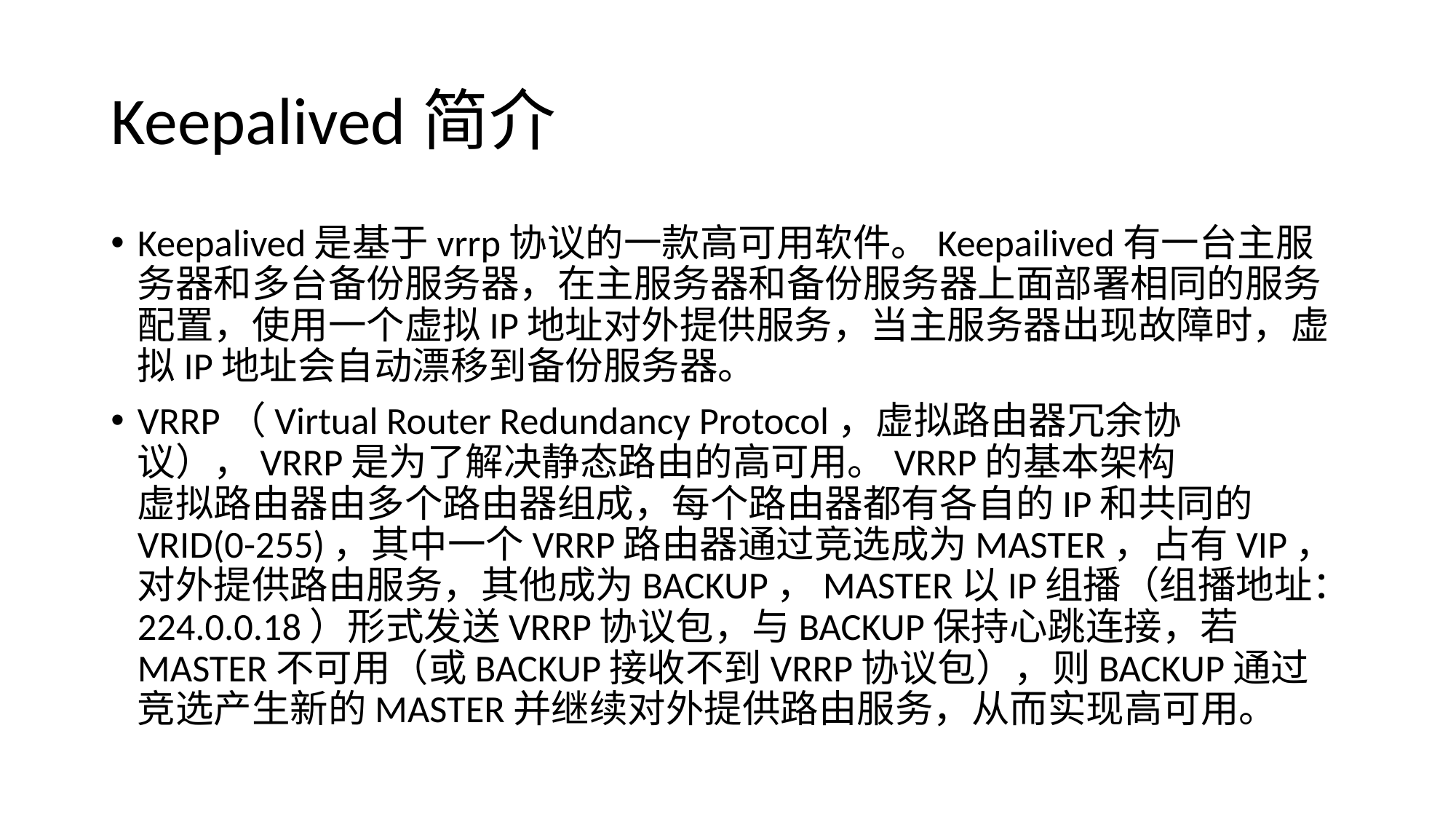

# Keepalived简介
Keepalived是基于vrrp协议的一款高可用软件。Keepailived有一台主服务器和多台备份服务器，在主服务器和备份服务器上面部署相同的服务配置，使用一个虚拟IP地址对外提供服务，当主服务器出现故障时，虚拟IP地址会自动漂移到备份服务器。
VRRP（Virtual Router Redundancy Protocol，虚拟路由器冗余协议），VRRP是为了解决静态路由的高可用。VRRP的基本架构
虚拟路由器由多个路由器组成，每个路由器都有各自的IP和共同的VRID(0-255)，其中一个VRRP路由器通过竞选成为MASTER，占有VIP，对外提供路由服务，其他成为BACKUP，MASTER以IP组播（组播地址：224.0.0.18）形式发送VRRP协议包，与BACKUP保持心跳连接，若MASTER不可用（或BACKUP接收不到VRRP协议包），则BACKUP通过竞选产生新的MASTER并继续对外提供路由服务，从而实现高可用。